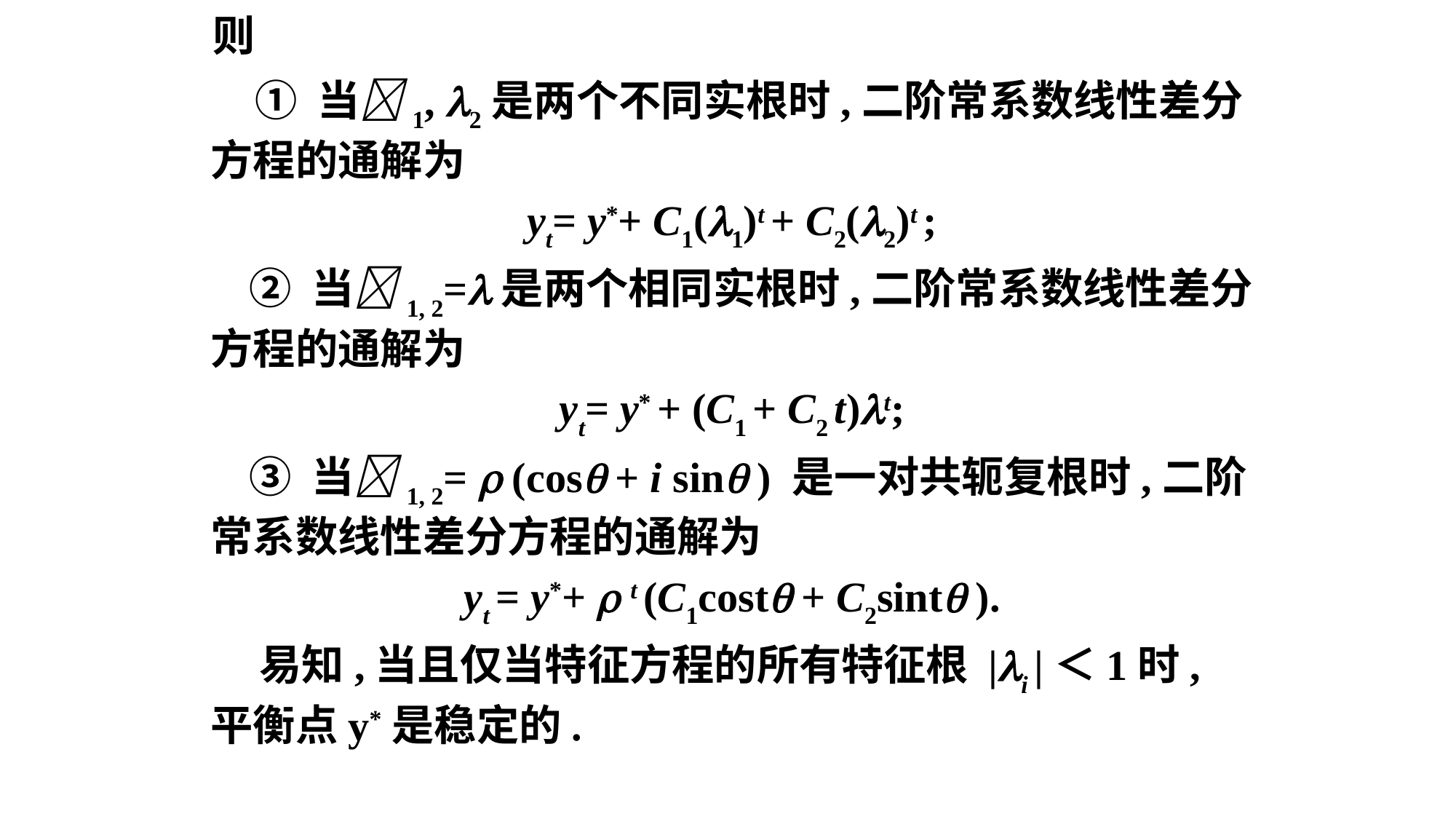

则
    ① 当λ1, λ2是两个不同实根时,二阶常系数线性差分方程的通解为
yt= y*+ C1(λ1)t + C2(λ2)t ;
    ② 当λ1, 2=λ是两个相同实根时,二阶常系数线性差分方程的通解为
yt= y* + (C1 + C2 t)λt;
    ③ 当λ1, 2= ρ (cosθ + i sinθ ) 是一对共轭复根时,二阶常系数线性差分方程的通解为
yt = y*+ ρ t (C1costθ + C2sintθ ).
    易知,当且仅当特征方程的所有特征根 |λi |＜1时, 平衡点y*是稳定的.